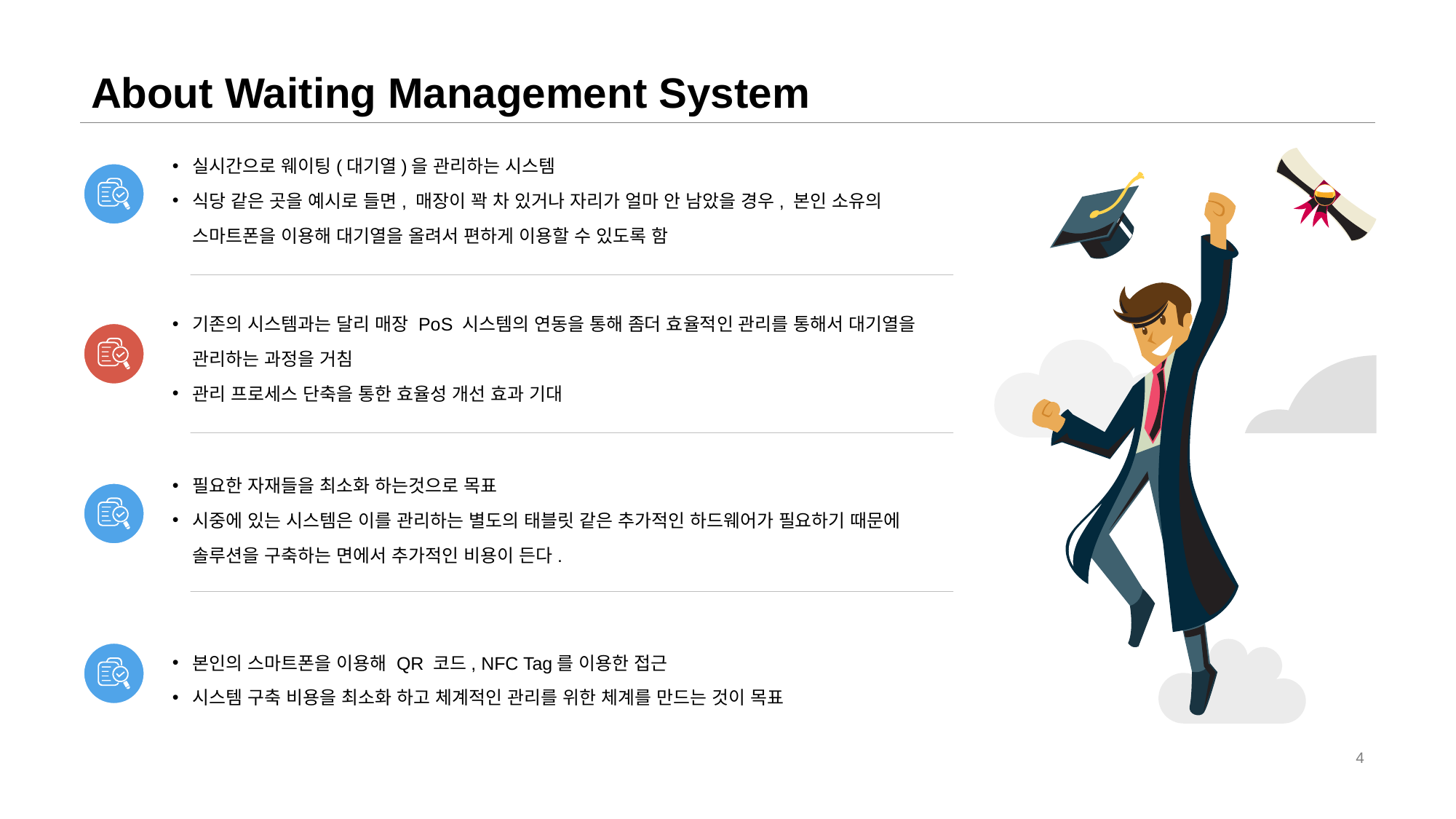

# About Waiting Management System
실시간으로 웨이팅(대기열)을 관리하는 시스템
식당 같은 곳을 예시로 들면, 매장이 꽉 차 있거나 자리가 얼마 안 남았을 경우, 본인 소유의 스마트폰을 이용해 대기열을 올려서 편하게 이용할 수 있도록 함

기존의 시스템과는 달리 매장 PoS 시스템의 연동을 통해 좀더 효율적인 관리를 통해서 대기열을 관리하는 과정을 거침
관리 프로세스 단축을 통한 효율성 개선 효과 기대

필요한 자재들을 최소화 하는것으로 목표
시중에 있는 시스템은 이를 관리하는 별도의 태블릿 같은 추가적인 하드웨어가 필요하기 때문에 솔루션을 구축하는 면에서 추가적인 비용이 든다.

본인의 스마트폰을 이용해 QR 코드, NFC Tag를 이용한 접근
시스템 구축 비용을 최소화 하고 체계적인 관리를 위한 체계를 만드는 것이 목표

4